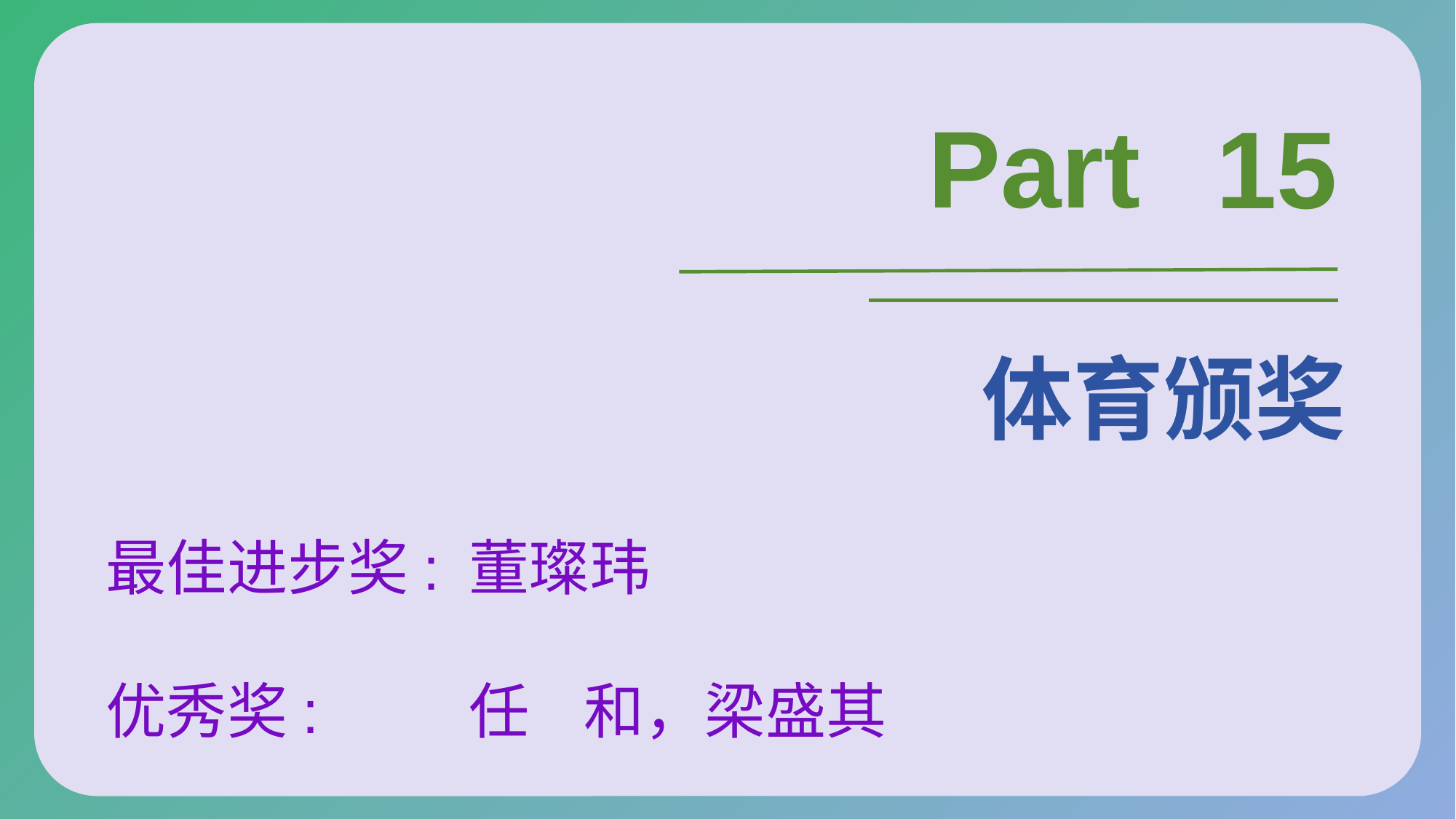

#
Part
15

体育颁奖
最佳进步奖:
董璨玮
优秀奖:
任    和，梁盛其